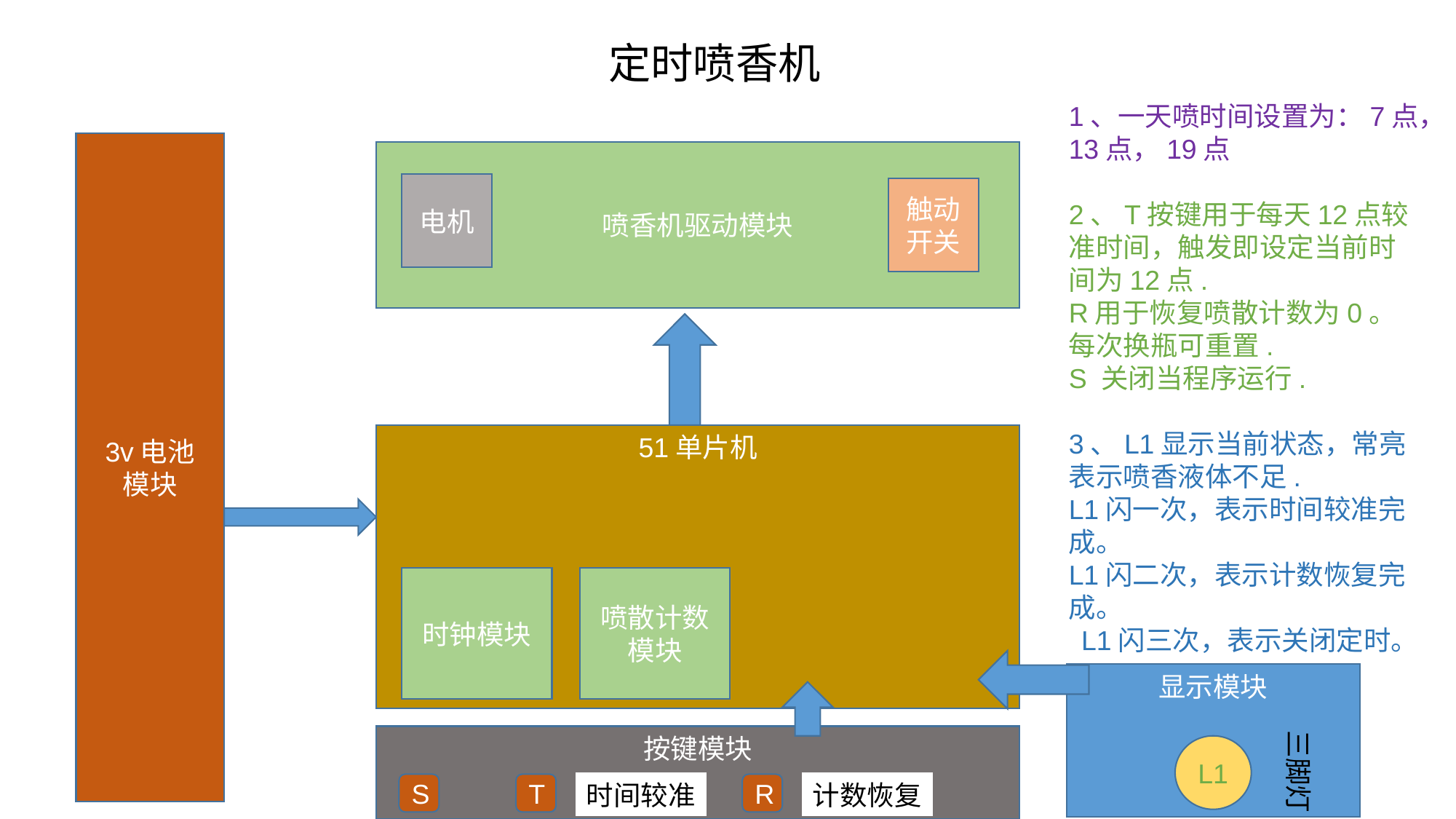

定时喷香机
1、一天喷时间设置为：7点，13点，19点
2、T按键用于每天12点较准时间，触发即设定当前时间为12点.
R用于恢复喷散计数为0。每次换瓶可重置.
S 关闭当程序运行.
3、L1显示当前状态，常亮表示喷香液体不足.
L1闪一次，表示时间较准完成。
L1闪二次，表示计数恢复完成。
 L1闪三次，表示关闭定时。

3v电池
模块
喷香机驱动模块
电机
触动开关

51单片机

时钟模块
喷散计数模块

显示模块

三脚灯
按键模块
L1
时间较准
计数恢复
S
T
R